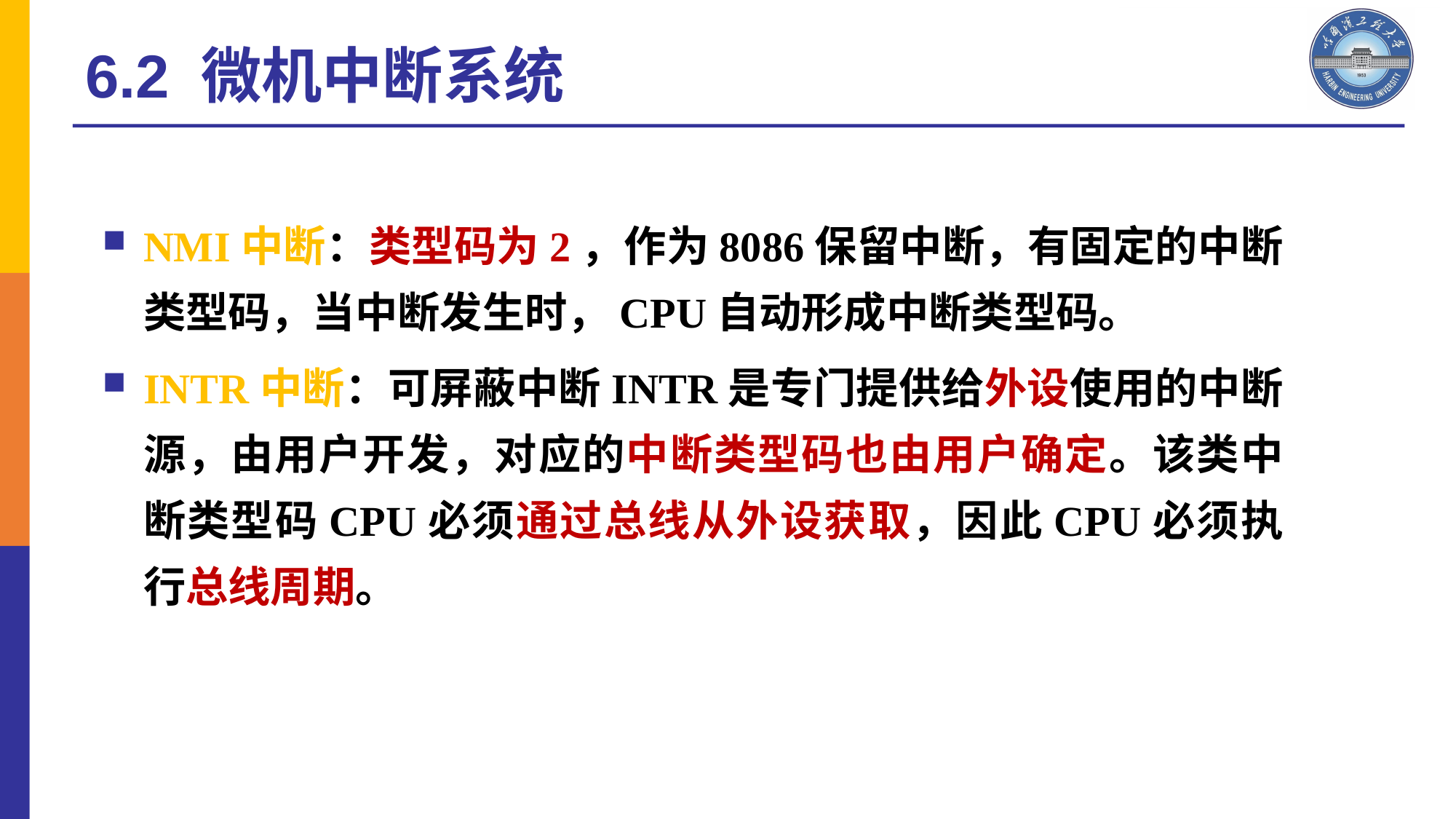

6.2 微机中断系统

NMI中断：类型码为2，作为8086保留中断，有固定的中断类型码，当中断发生时，CPU自动形成中断类型码。
INTR中断：可屏蔽中断INTR是专门提供给外设使用的中断源，由用户开发，对应的中断类型码也由用户确定。该类中断类型码CPU必须通过总线从外设获取，因此CPU必须执行总线周期。